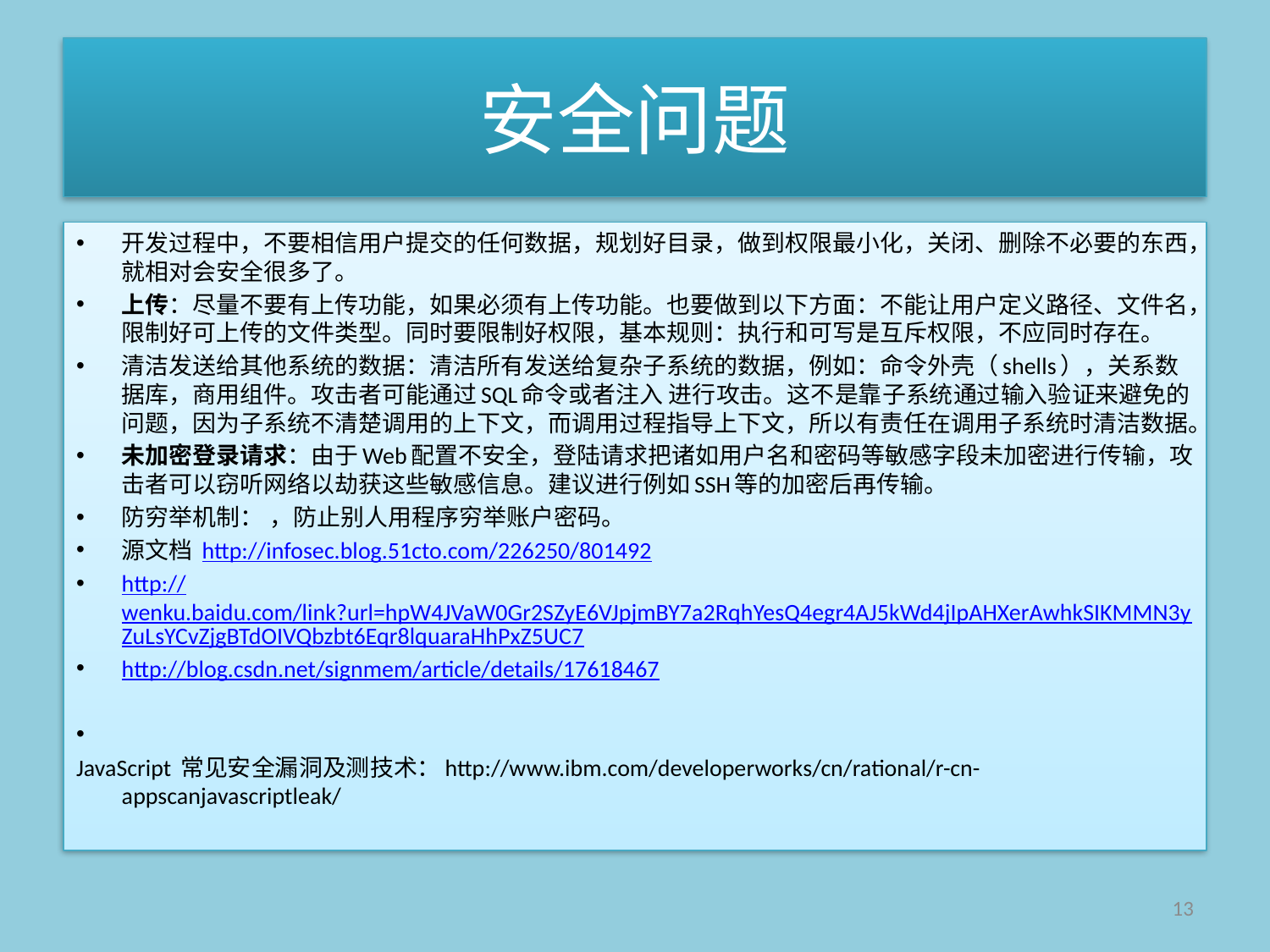

# 安全问题
开发过程中，不要相信用户提交的任何数据，规划好目录，做到权限最小化，关闭、删除不必要的东西，就相对会安全很多了。
上传：尽量不要有上传功能，如果必须有上传功能。也要做到以下方面：不能让用户定义路径、文件名，限制好可上传的文件类型。同时要限制好权限，基本规则：执行和可写是互斥权限，不应同时存在。
清洁发送给其他系统的数据：清洁所有发送给复杂子系统的数据，例如：命令外壳（shells），关系数据库，商用组件。攻击者可能通过SQL命令或者注入 进行攻击。这不是靠子系统通过输入验证来避免的问题，因为子系统不清楚调用的上下文，而调用过程指导上下文，所以有责任在调用子系统时清洁数据。
未加密登录请求：由于Web配置不安全，登陆请求把诸如用户名和密码等敏感字段未加密进行传输，攻击者可以窃听网络以劫获这些敏感信息。建议进行例如SSH等的加密后再传输。
防穷举机制： ，防止别人用程序穷举账户密码。
源文档 http://infosec.blog.51cto.com/226250/801492
http://wenku.baidu.com/link?url=hpW4JVaW0Gr2SZyE6VJpjmBY7a2RqhYesQ4egr4AJ5kWd4jIpAHXerAwhkSIKMMN3yZuLsYCvZjgBTdOIVQbzbt6Eqr8lquaraHhPxZ5UC7
http://blog.csdn.net/signmem/article/details/17618467

JavaScript 常见安全漏洞及测技术：http://www.ibm.com/developerworks/cn/rational/r-cn-appscanjavascriptleak/

13